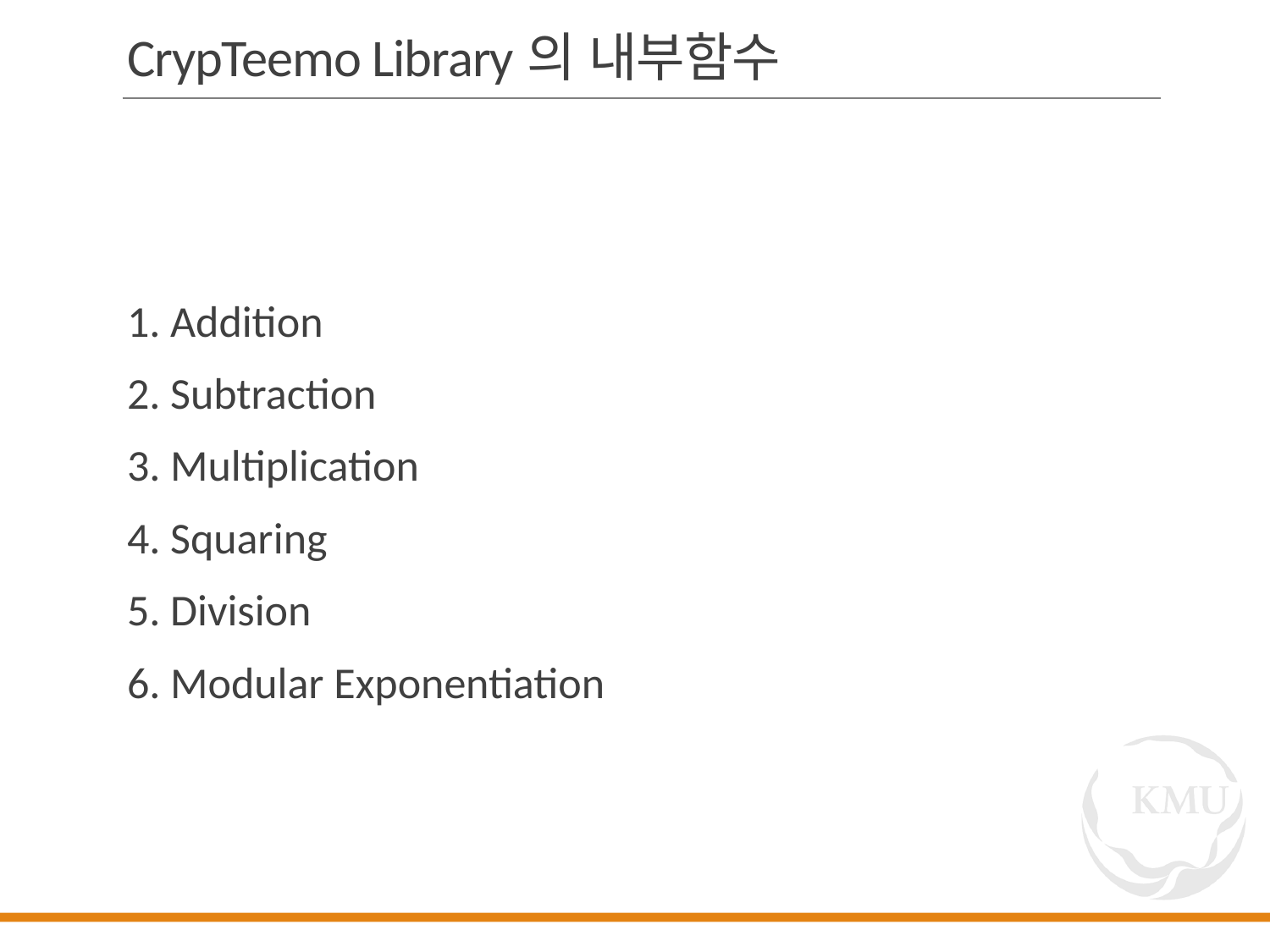

# CrypTeemo Library의 내부함수

1. Addition
2. Subtraction
3. Multiplication
4. Squaring
5. Division
6. Modular Exponentiation